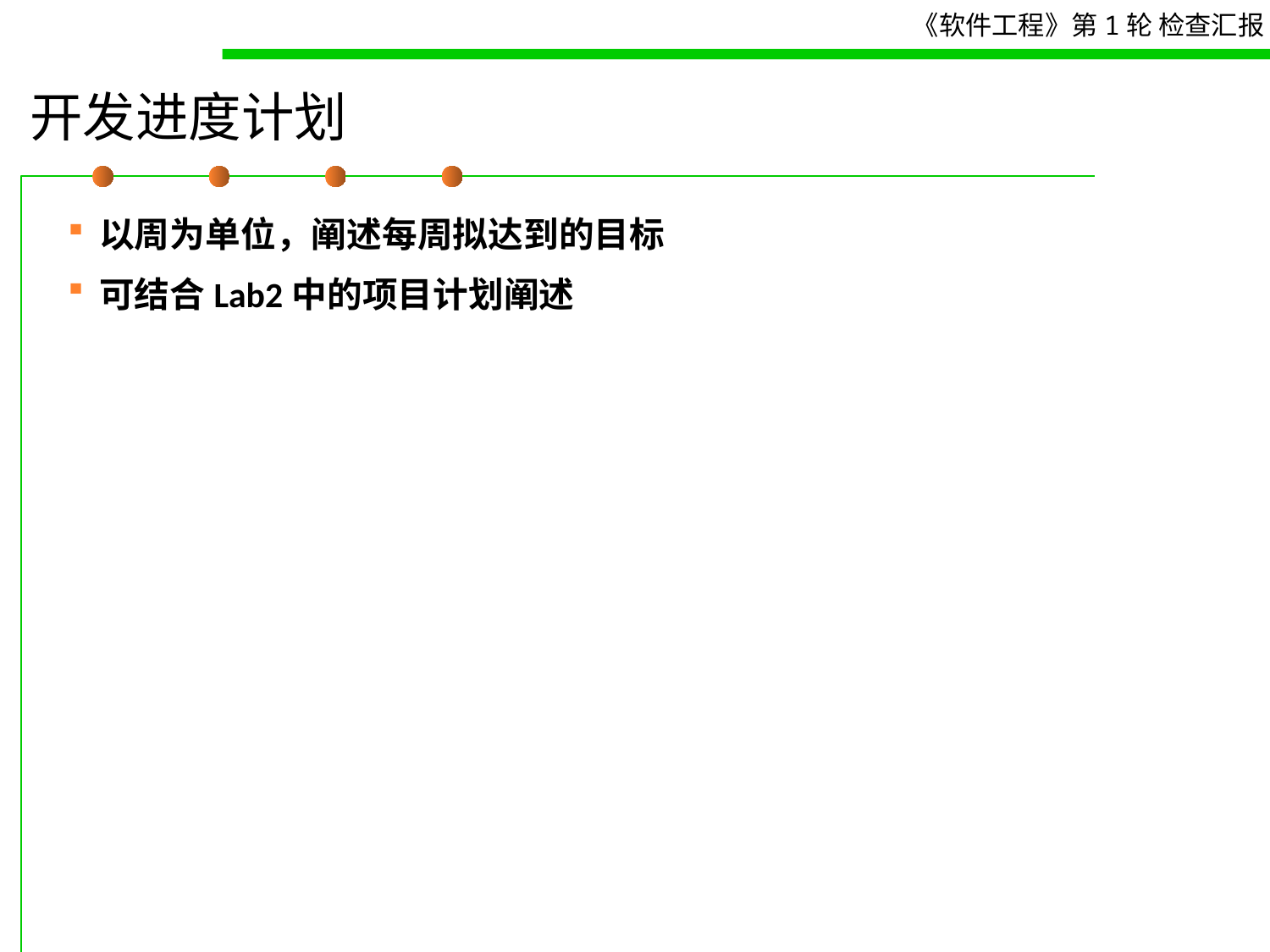

# 开发进度计划
以周为单位，阐述每周拟达到的目标
可结合Lab2中的项目计划阐述